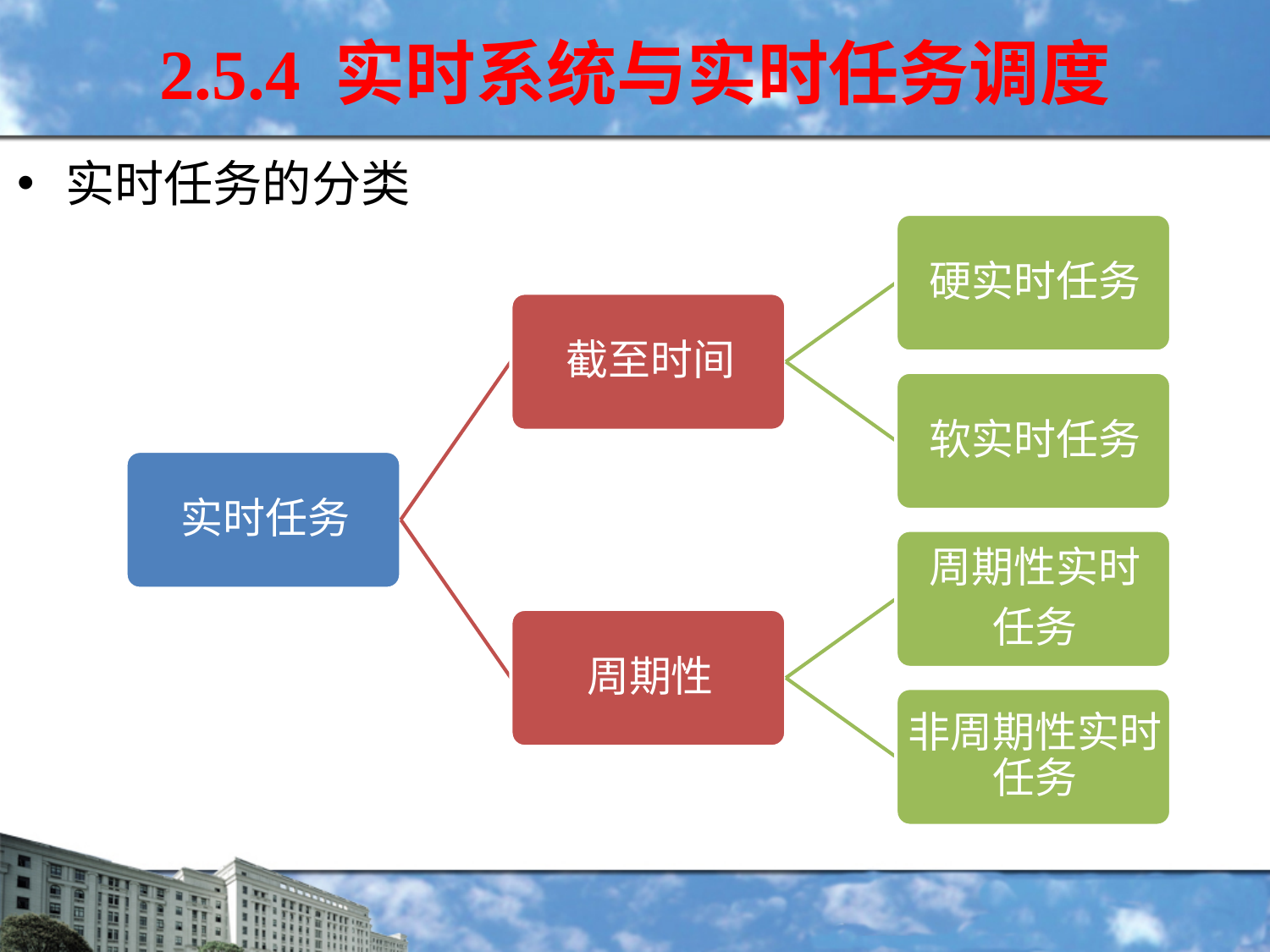

2.5.4 实时系统与实时任务调度
实时任务的分类
实时任务

截至时间

硬实时任务

软实时任务

周期性

周期性实时
任务

非周期性实时任务